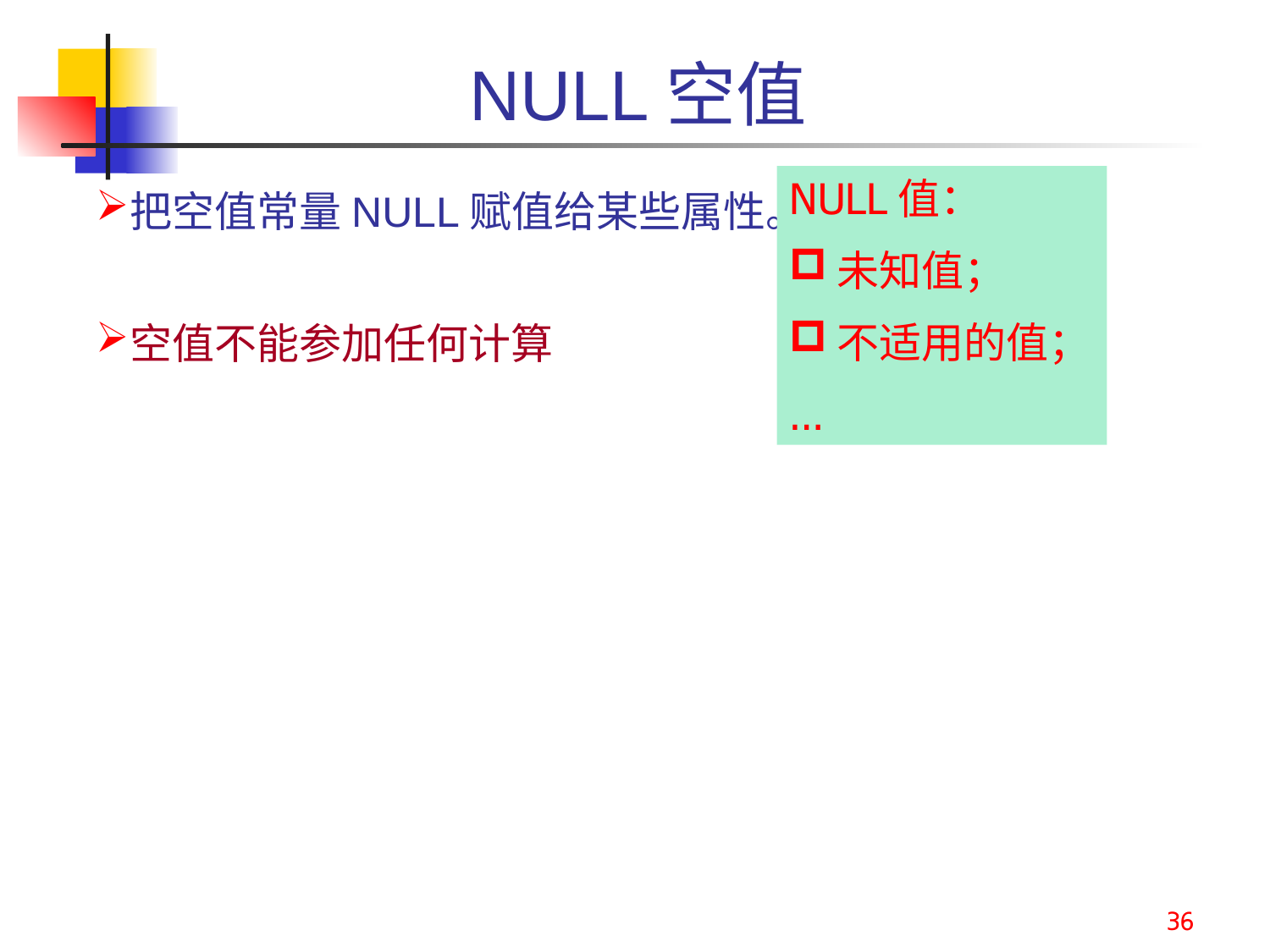

# NULL空值
NULL值：
未知值；
不适用的值；
…
把空值常量NULL赋值给某些属性。

空值不能参加任何计算
36